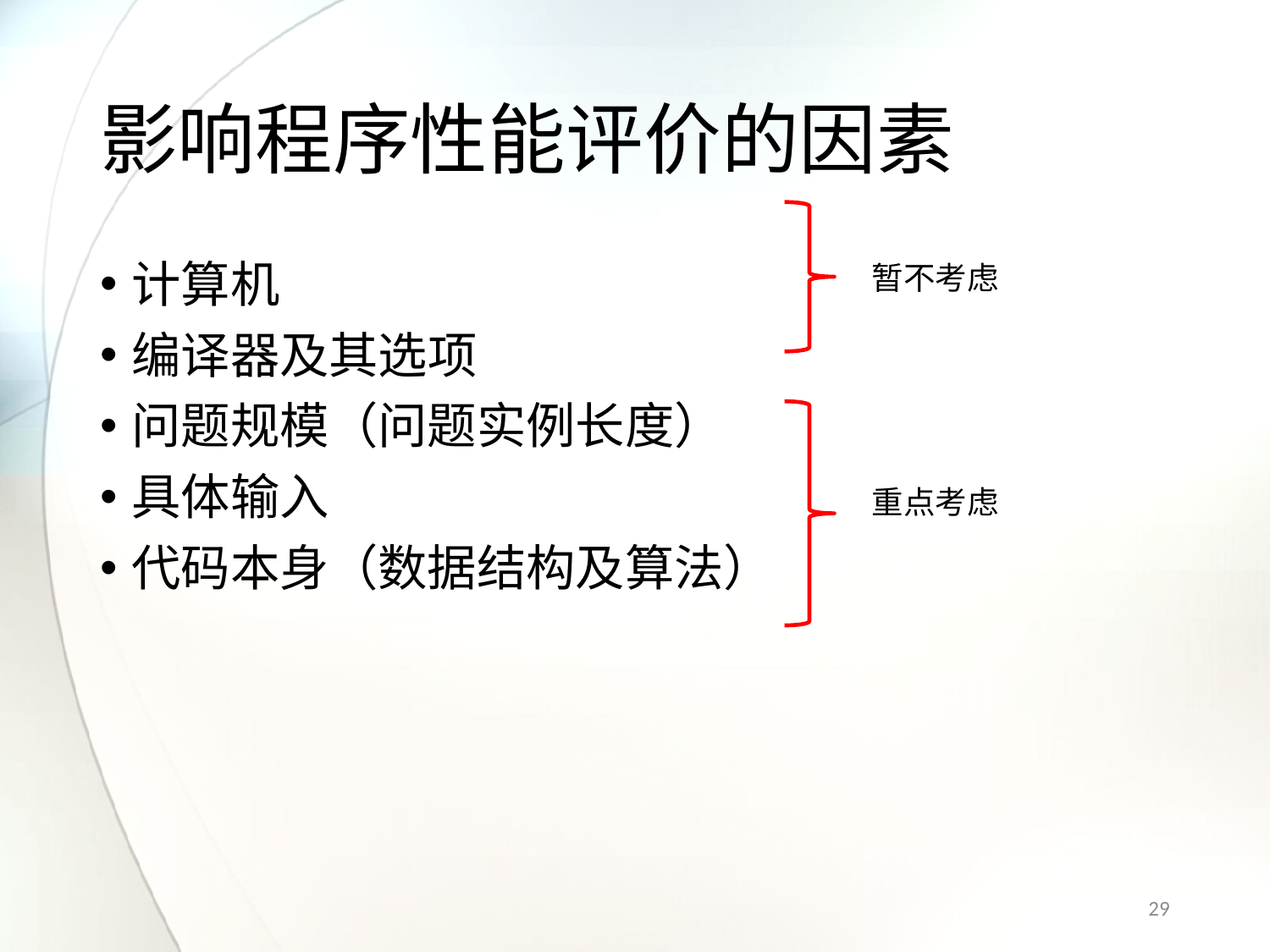

# 影响程序性能评价的因素

暂不考虑
计算机
编译器及其选项
问题规模（问题实例长度）
具体输入
代码本身（数据结构及算法）

重点考虑
29